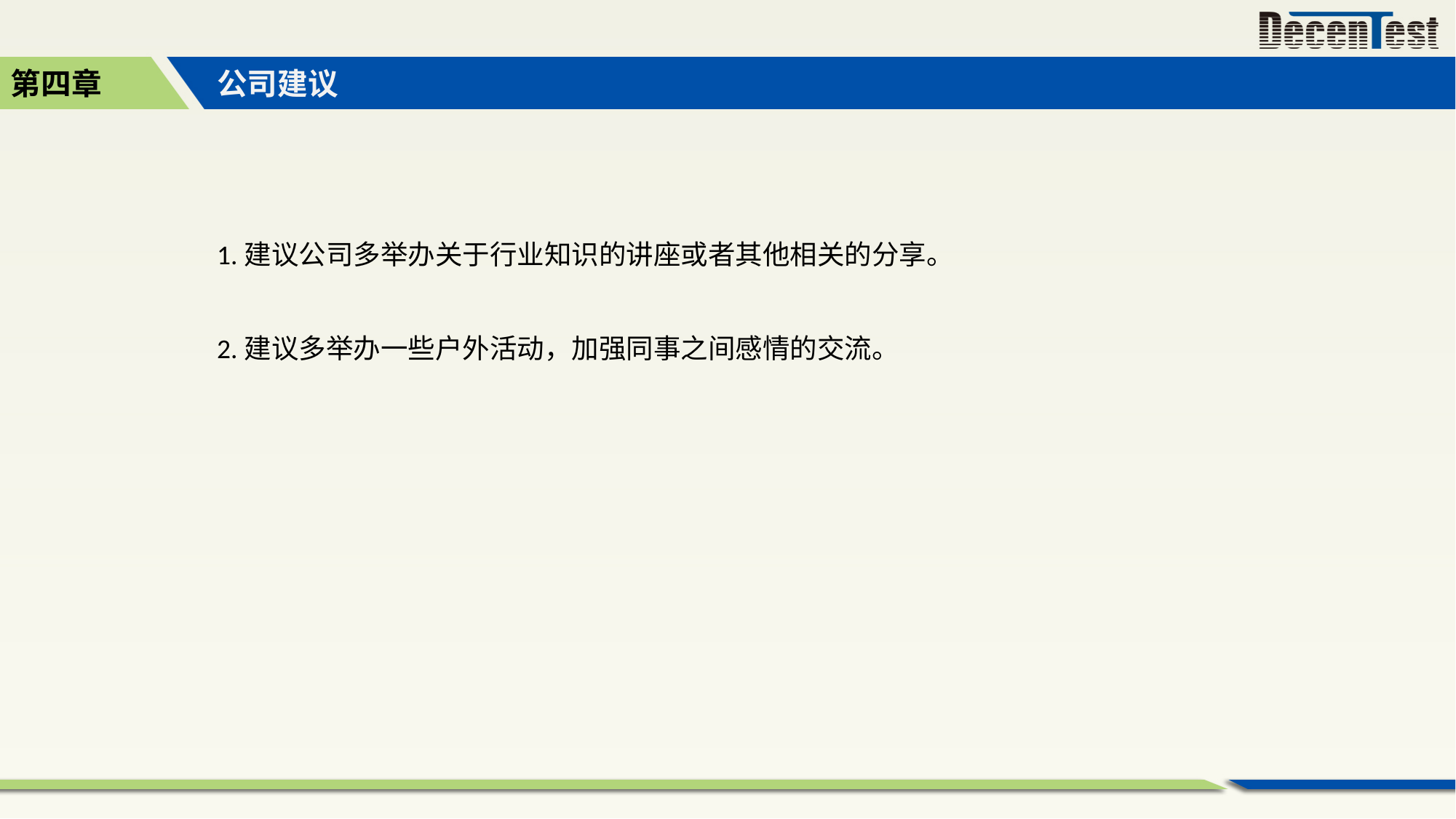

第四章
公司建议
1.建议公司多举办关于行业知识的讲座或者其他相关的分享。
2.建议多举办一些户外活动，加强同事之间感情的交流。

6